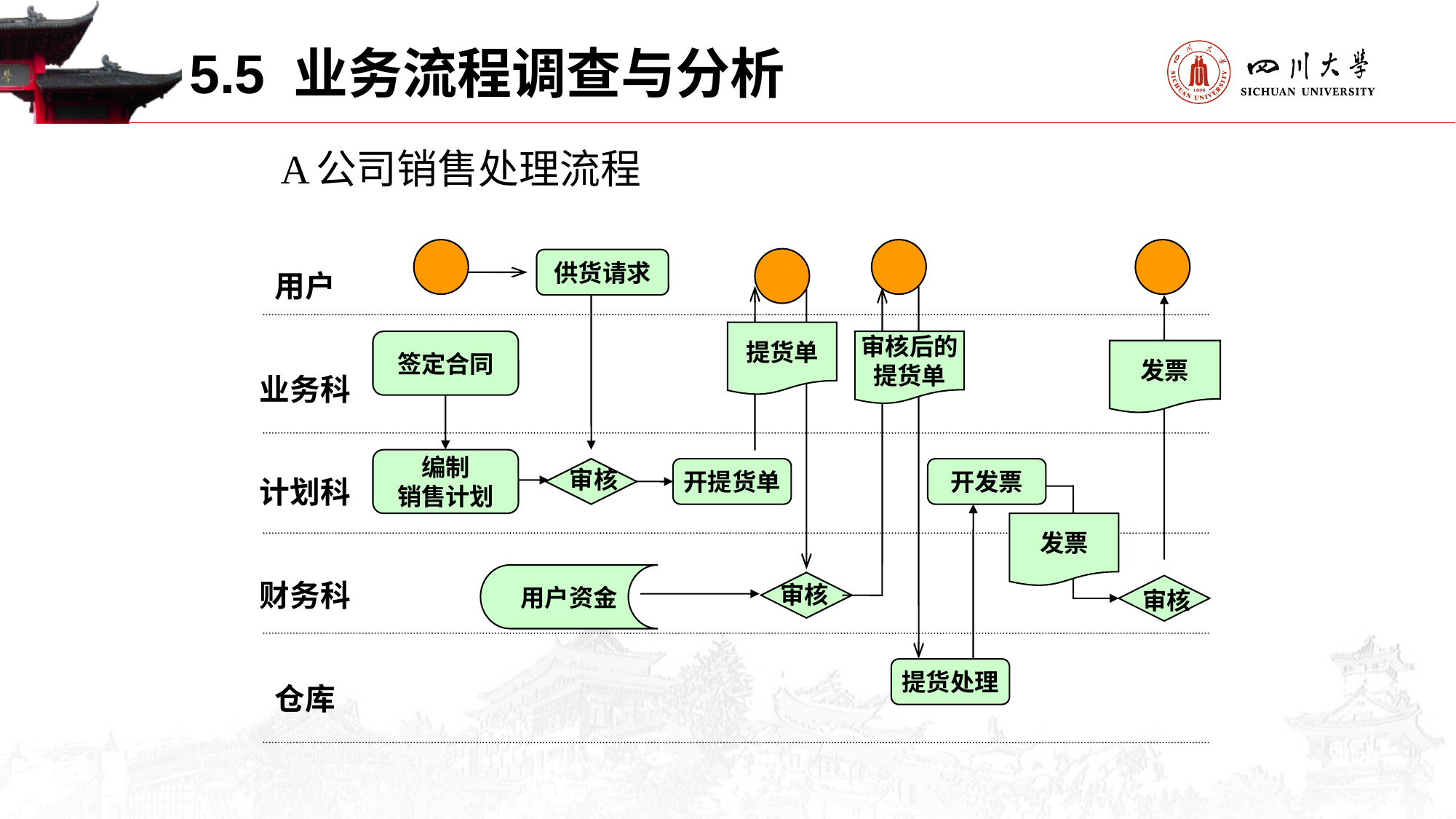

5.5 业务流程调查与分析

A公司销售处理流程

供货请求
用户

业务科

计划科

财务科

仓库

提货单
签定合同
审核后的
提货单
发票

编制
销售计划

审核
开提货单
开发票

发票

用户资金

审核

审核

提货处理